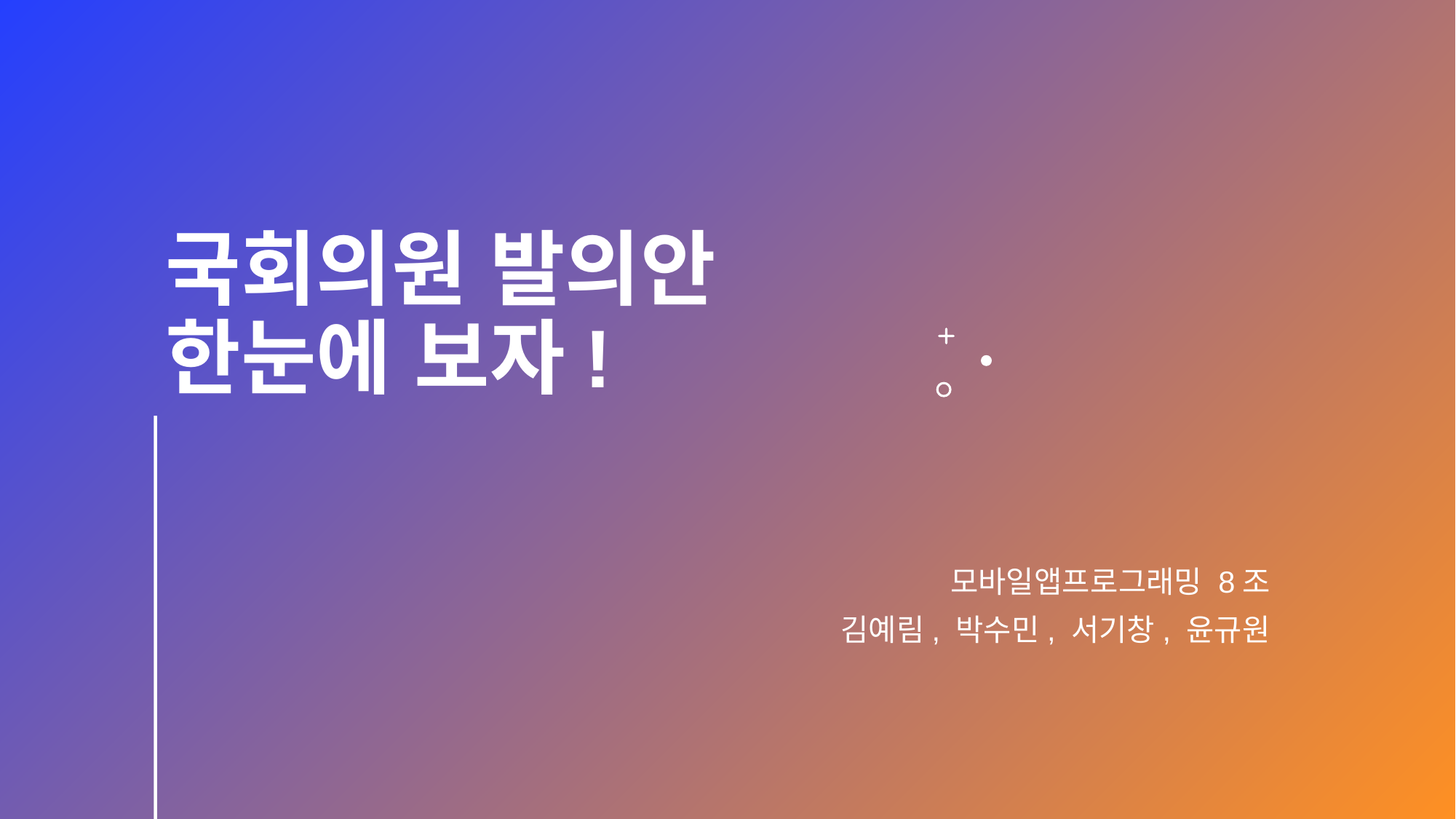

# 국회의원 발의안 한눈에 보자!
모바일앱프로그래밍 8조
김예림, 박수민, 서기창, 윤규원